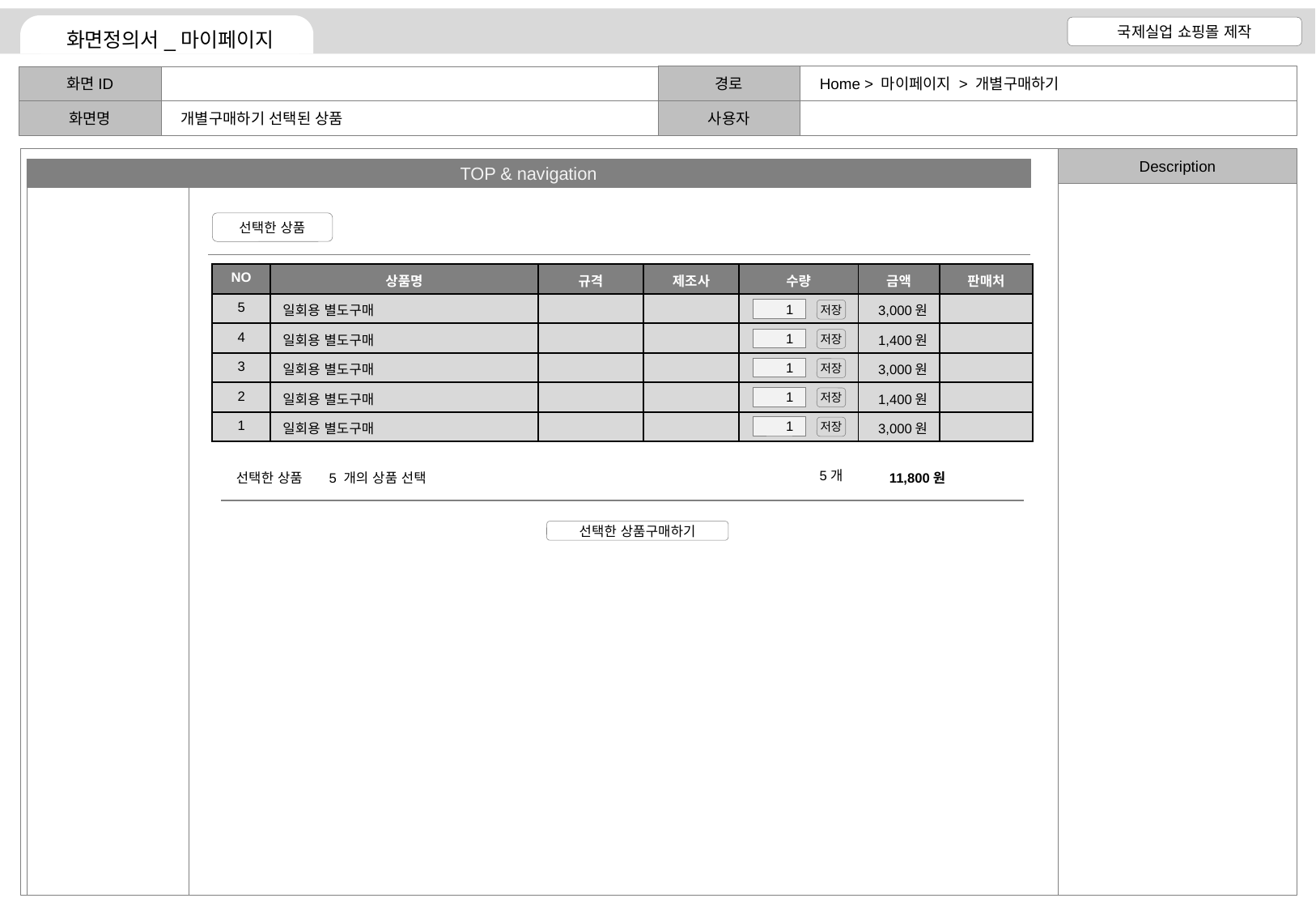

Home > 마이페이지 > 개별구매하기
개별구매하기 선택된 상품

선택한 상품
| NO | 상품명 | 규격 | 제조사 | 수량 | 금액 | 판매처 |
| --- | --- | --- | --- | --- | --- | --- |
| 5 | 일회용 별도구매 |  |  |  | 3,000원 |  |
| 4 | 일회용 별도구매 |  |  |  | 1,400원 |  |
| 3 | 일회용 별도구매 |  |  |  | 3,000원 |  |
| 2 | 일회용 별도구매 |  |  |  | 1,400원 |  |
| 1 | 일회용 별도구매 |  |  |  | 3,000원 |  |
1
저장
1
저장
1
저장
1
저장
1
저장
5개
11,800원
선택한 상품
5 개의 상품 선택
선택한 상품구매하기